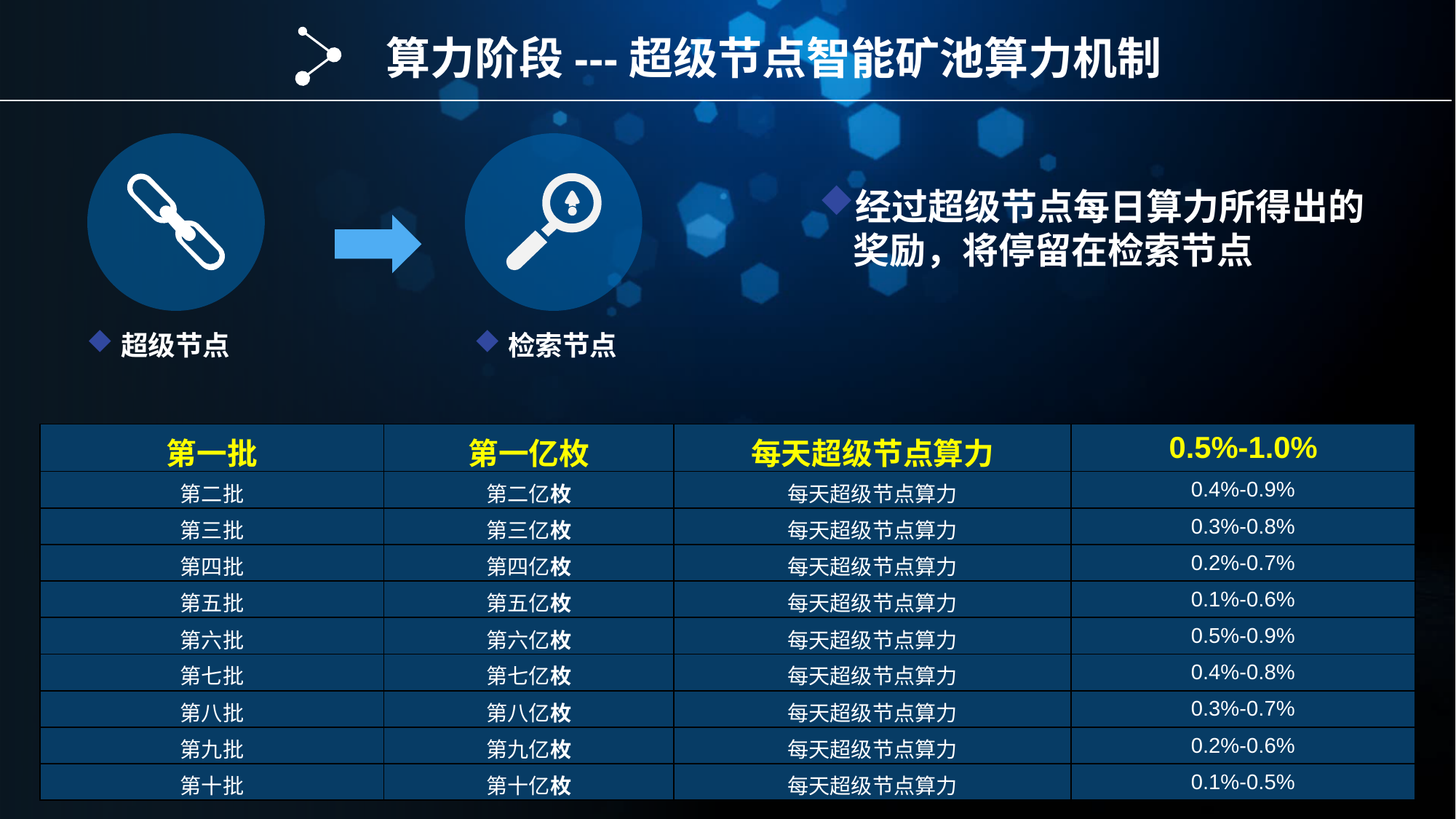

算力阶段---超级节点智能矿池算力机制

经过超级节点每日算力所得出的奖励，将停留在检索节点

超级节点
检索节点
| 第一批 | 第一亿枚 | 每天超级节点算力 | 0.5%-1.0% |
| --- | --- | --- | --- |
| 第二批 | 第二亿枚 | 每天超级节点算力 | 0.4%-0.9% |
| 第三批 | 第三亿枚 | 每天超级节点算力 | 0.3%-0.8% |
| 第四批 | 第四亿枚 | 每天超级节点算力 | 0.2%-0.7% |
| 第五批 | 第五亿枚 | 每天超级节点算力 | 0.1%-0.6% |
| 第六批 | 第六亿枚 | 每天超级节点算力 | 0.5%-0.9% |
| 第七批 | 第七亿枚 | 每天超级节点算力 | 0.4%-0.8% |
| 第八批 | 第八亿枚 | 每天超级节点算力 | 0.3%-0.7% |
| 第九批 | 第九亿枚 | 每天超级节点算力 | 0.2%-0.6% |
| 第十批 | 第十亿枚 | 每天超级节点算力 | 0.1%-0.5% |